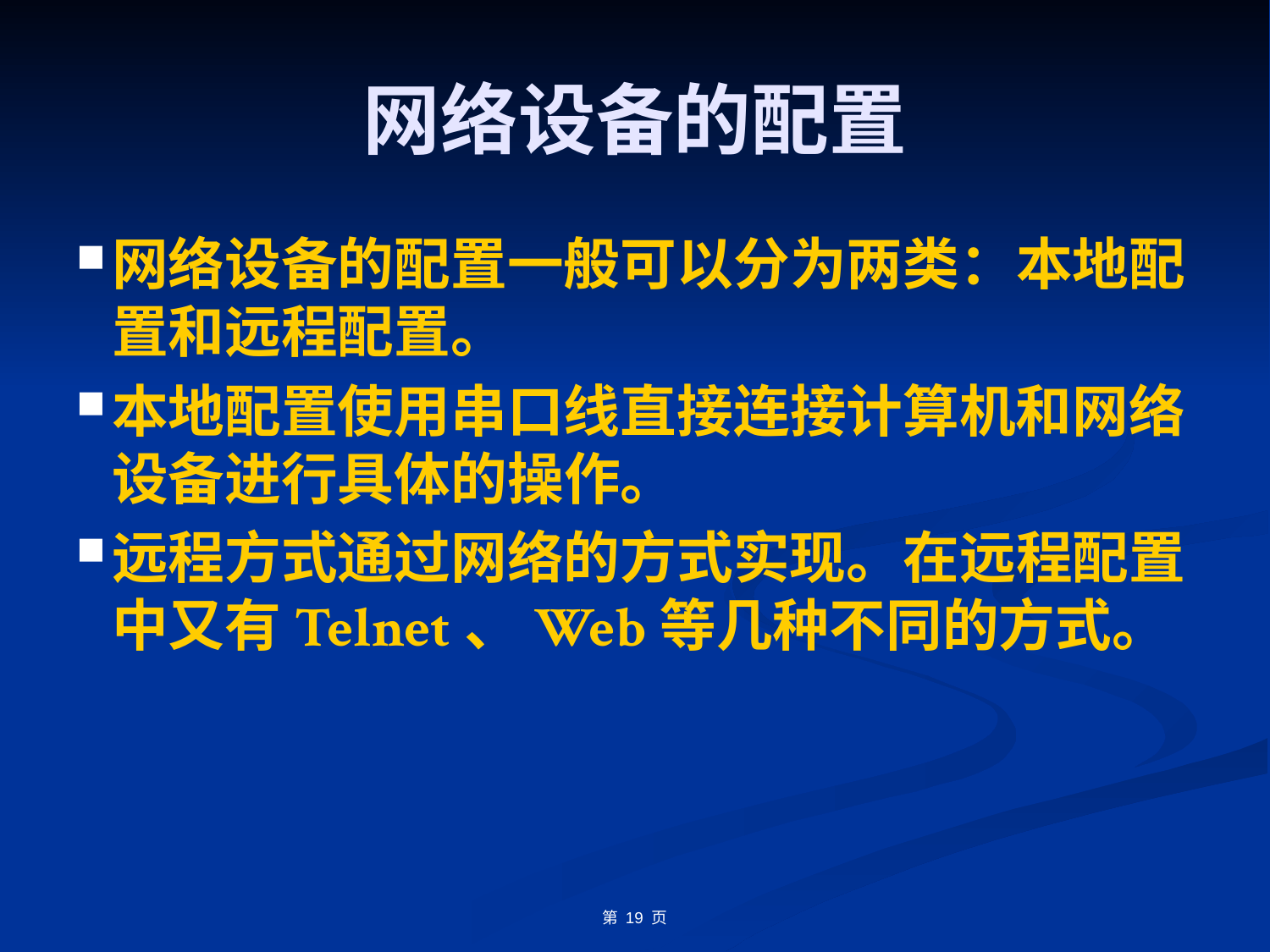

# 网络设备的配置
网络设备的配置一般可以分为两类：本地配置和远程配置。
本地配置使用串口线直接连接计算机和网络设备进行具体的操作。
远程方式通过网络的方式实现。在远程配置中又有Telnet、Web等几种不同的方式。
第 19 页